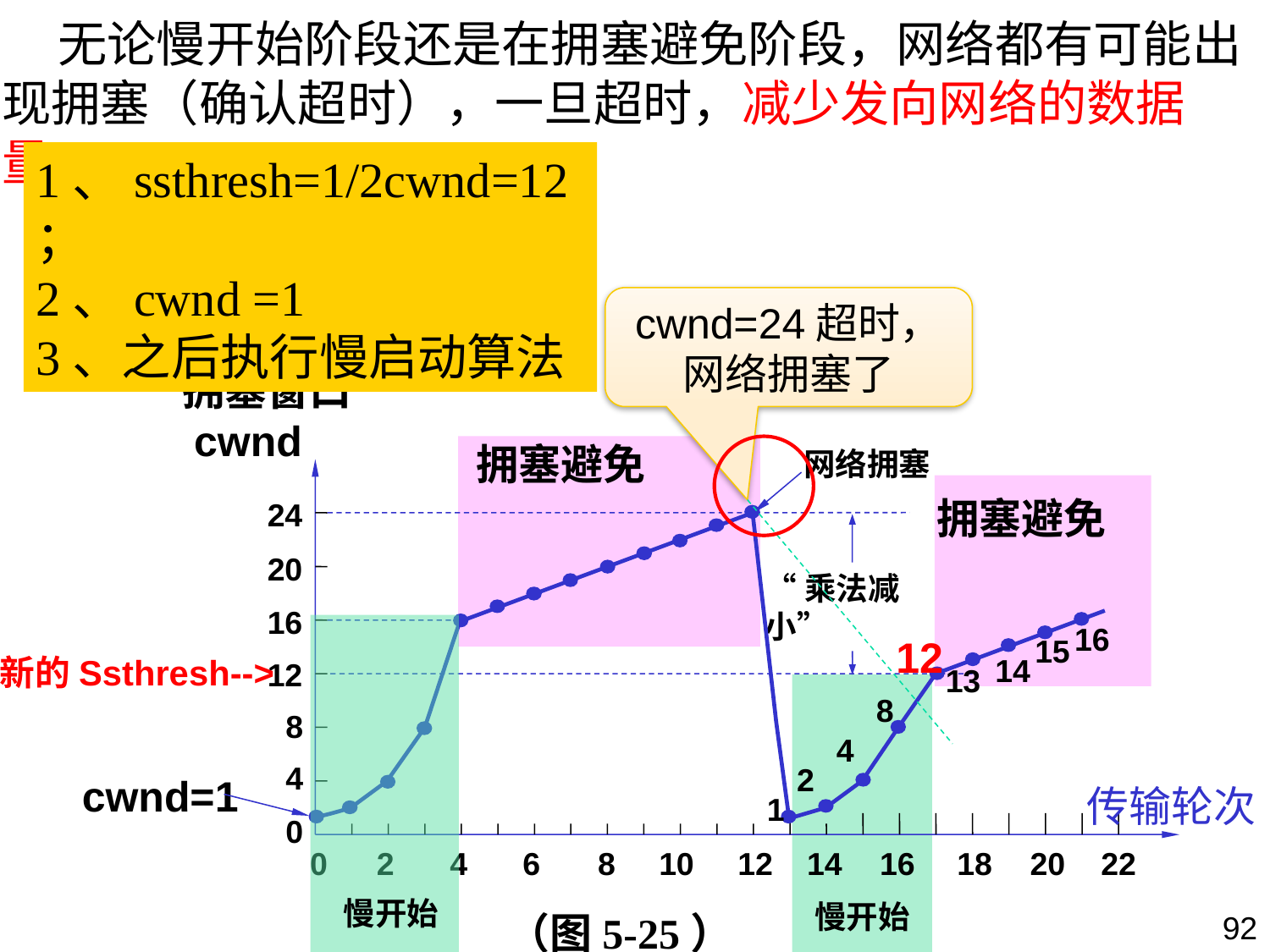

# 无论慢开始阶段还是在拥塞避免阶段，网络都有可能出现拥塞（确认超时），一旦超时，减少发向网络的数据量：
1、ssthresh=1/2cwnd=12；
2、cwnd =1
3、之后执行慢启动算法
cwnd=24超时，
网络拥塞了
拥塞窗口
 cwnd
拥塞避免

网络拥塞

拥塞避免
24

20

“乘法减小”

16

16

12
15

新的Ssthresh-->
14
12

13

8
8

4

4
2
cwnd=1

传输轮次

1

0

0
2
4
6
8
10
12
14
16
18
20
22
慢开始
92
慢开始
（图5-25）